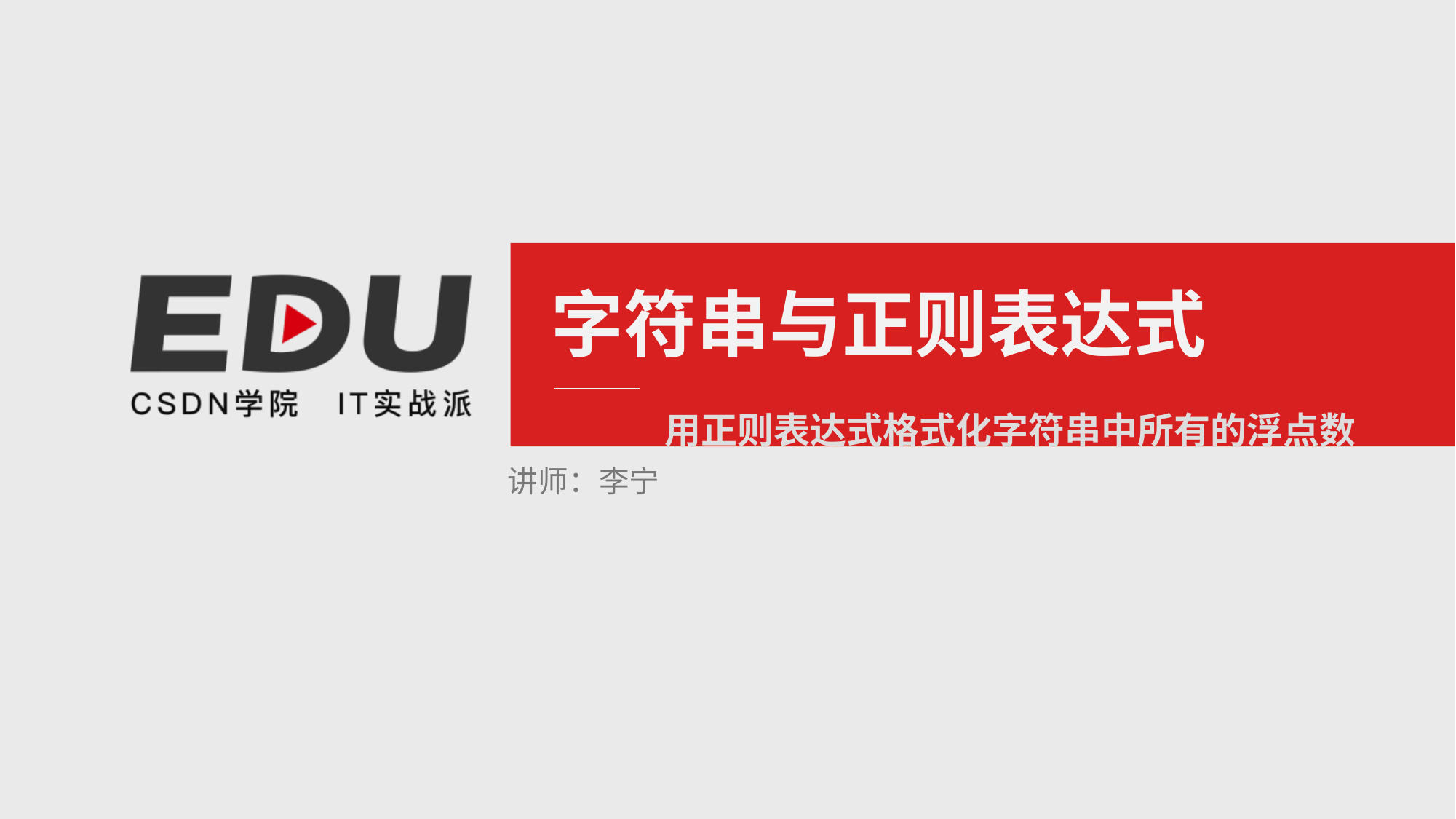

# 字符串与正则表达式
用正则表达式格式化字符串中所有的浮点数
讲师：李宁